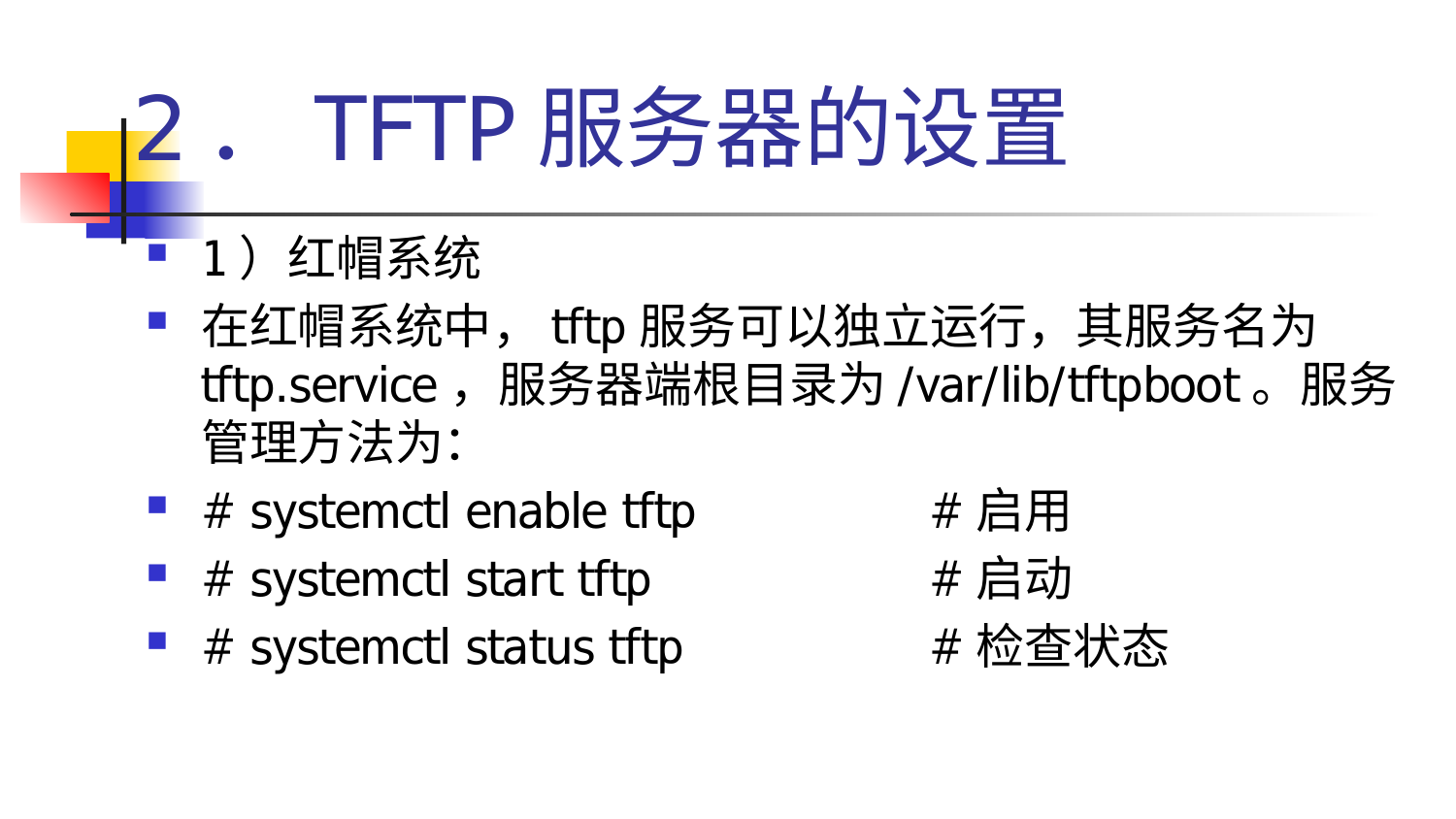

# 2．TFTP服务器的设置
1）红帽系统
在红帽系统中，tftp服务可以独立运行，其服务名为tftp.service，服务器端根目录为/var/lib/tftpboot。服务管理方法为：
# systemctl enable tftp 		#启用
# systemctl start tftp 		#启动
# systemctl status tftp 		#检查状态